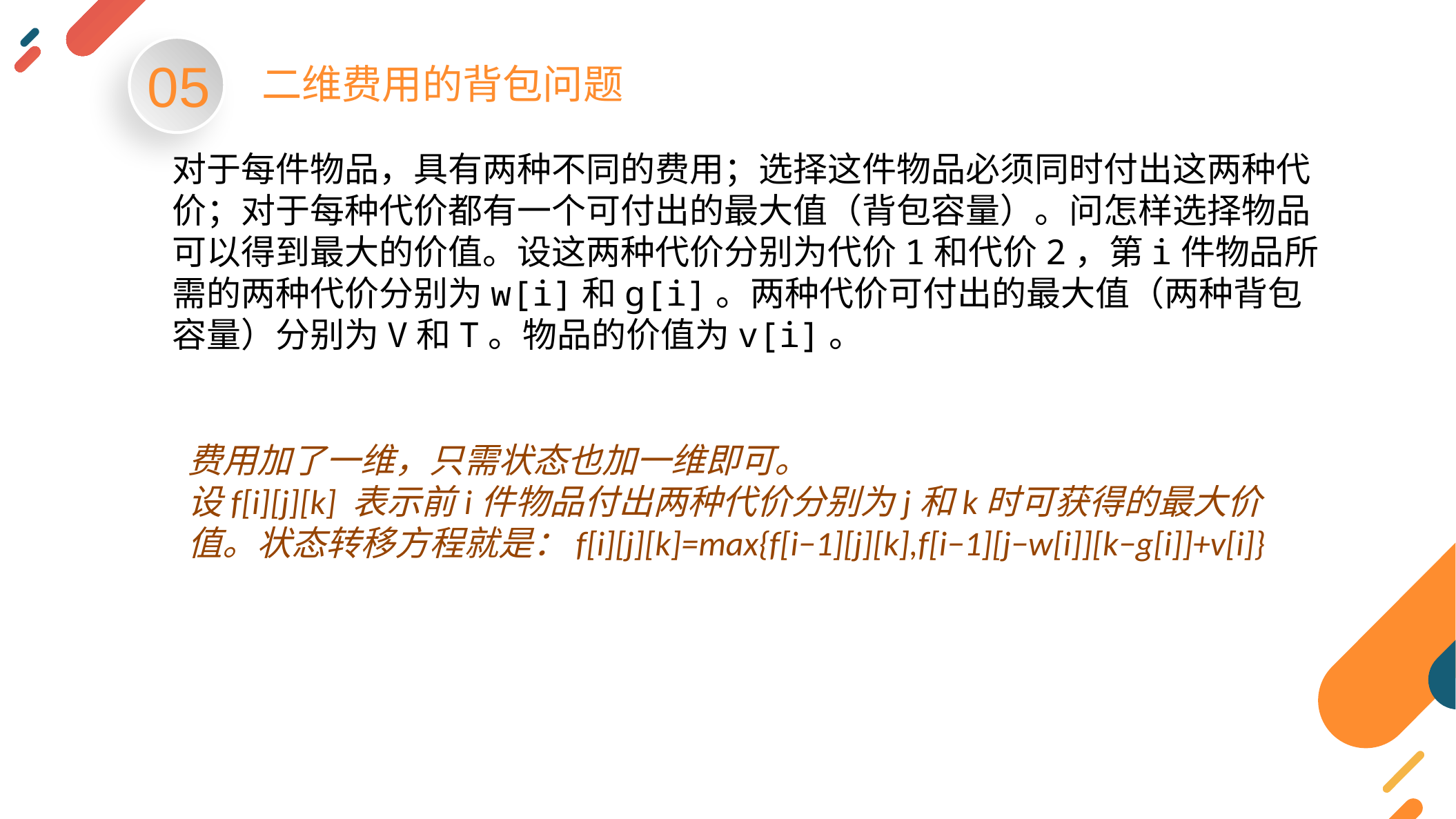

05
二维费用的背包问题
对于每件物品，具有两种不同的费用；选择这件物品必须同时付出这两种代价；对于每种代价都有一个可付出的最大值（背包容量）。问怎样选择物品可以得到最大的价值。设这两种代价分别为代价1和代价2，第i件物品所需的两种代价分别为w[i]和g[i]。两种代价可付出的最大值（两种背包容量）分别为V和T。物品的价值为v[i]。
费用加了一维，只需状态也加一维即可。
设f[i][j][k] 表示前i件物品付出两种代价分别为j和k时可获得的最大价值。状态转移方程就是：f[i][j][k]=max{f[i−1][j][k],f[i−1][j−w[i]][k−g[i]]+v[i]}